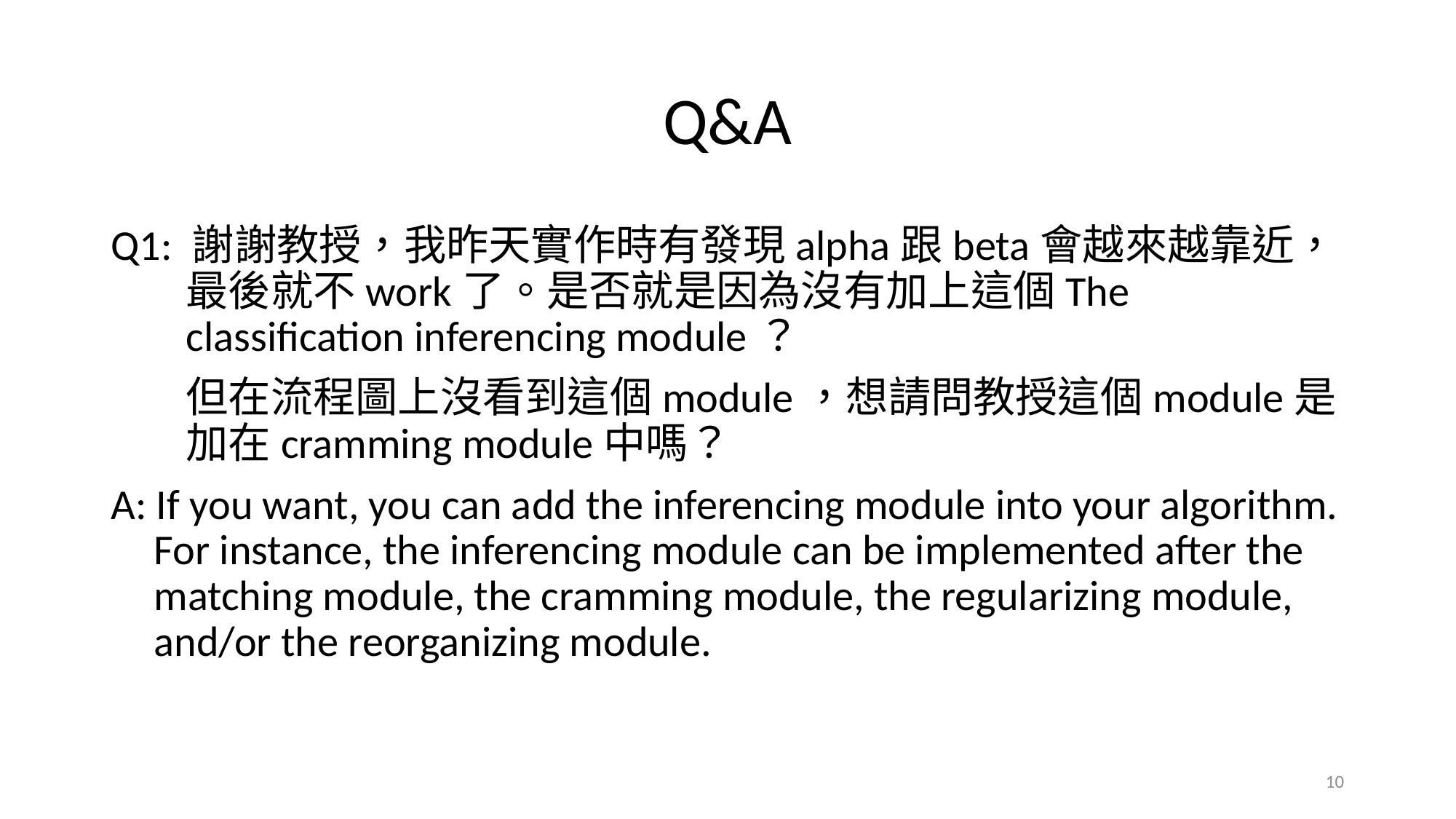

# Q&A
Q1: 謝謝教授，我昨天實作時有發現alpha跟beta會越來越靠近，最後就不work了。是否就是因為沒有加上這個The classification inferencing module？
但在流程圖上沒看到這個module，想請問教授這個module是加在cramming module中嗎？
A: If you want, you can add the inferencing module into your algorithm. For instance, the inferencing module can be implemented after the matching module, the cramming module, the regularizing module, and/or the reorganizing module.
10